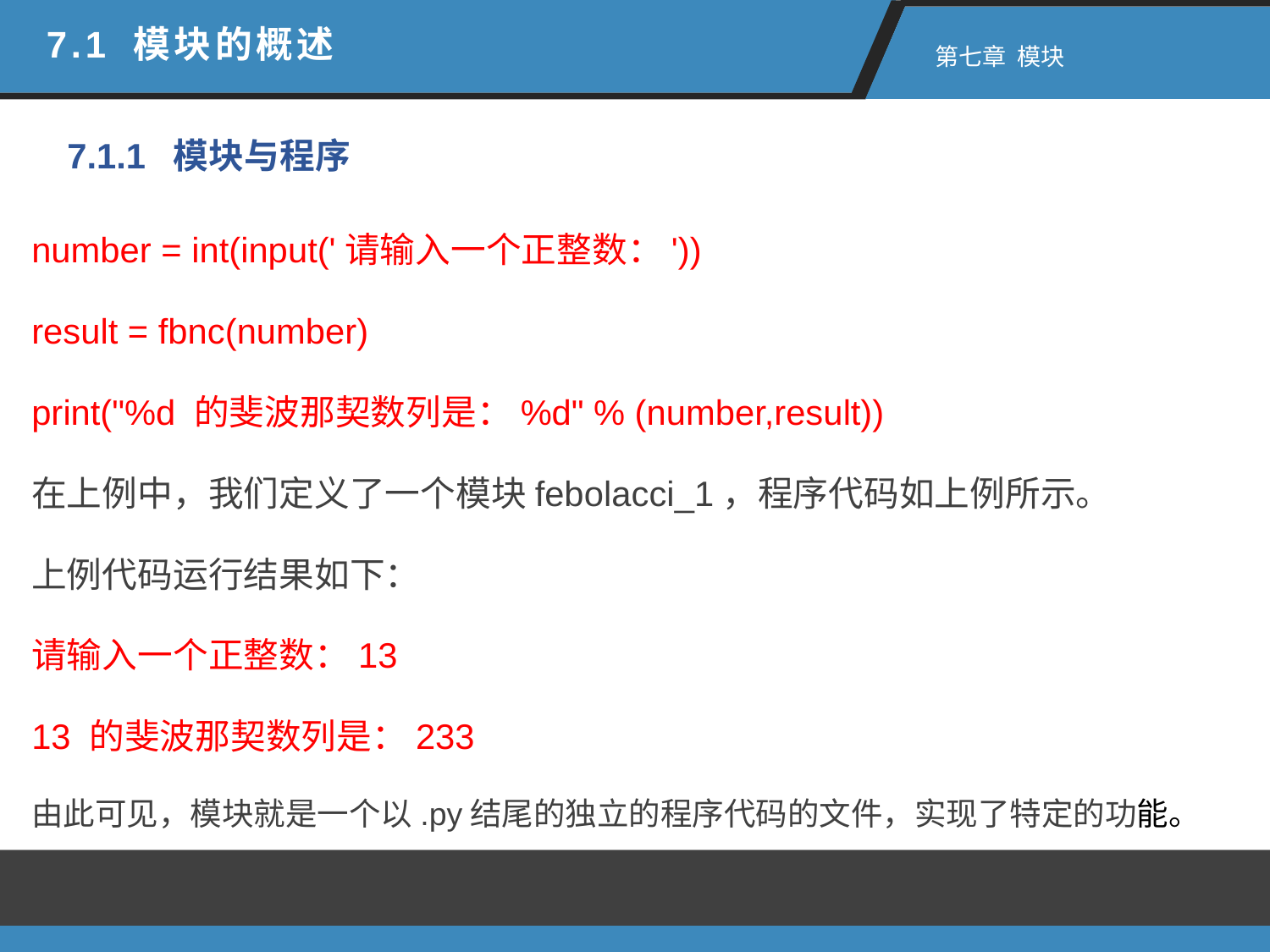

7.1 模块的概述
  第七章  模块
7.1.1  模块与程序
number = int(input('请输入一个正整数：'))
result = fbnc(number)
print("%d 的斐波那契数列是：%d" % (number,result))
在上例中，我们定义了一个模块febolacci_1，程序代码如上例所示。
上例代码运行结果如下：
请输入一个正整数：13
13 的斐波那契数列是：233
由此可见，模块就是一个以.py结尾的独立的程序代码的文件，实现了特定的功能。